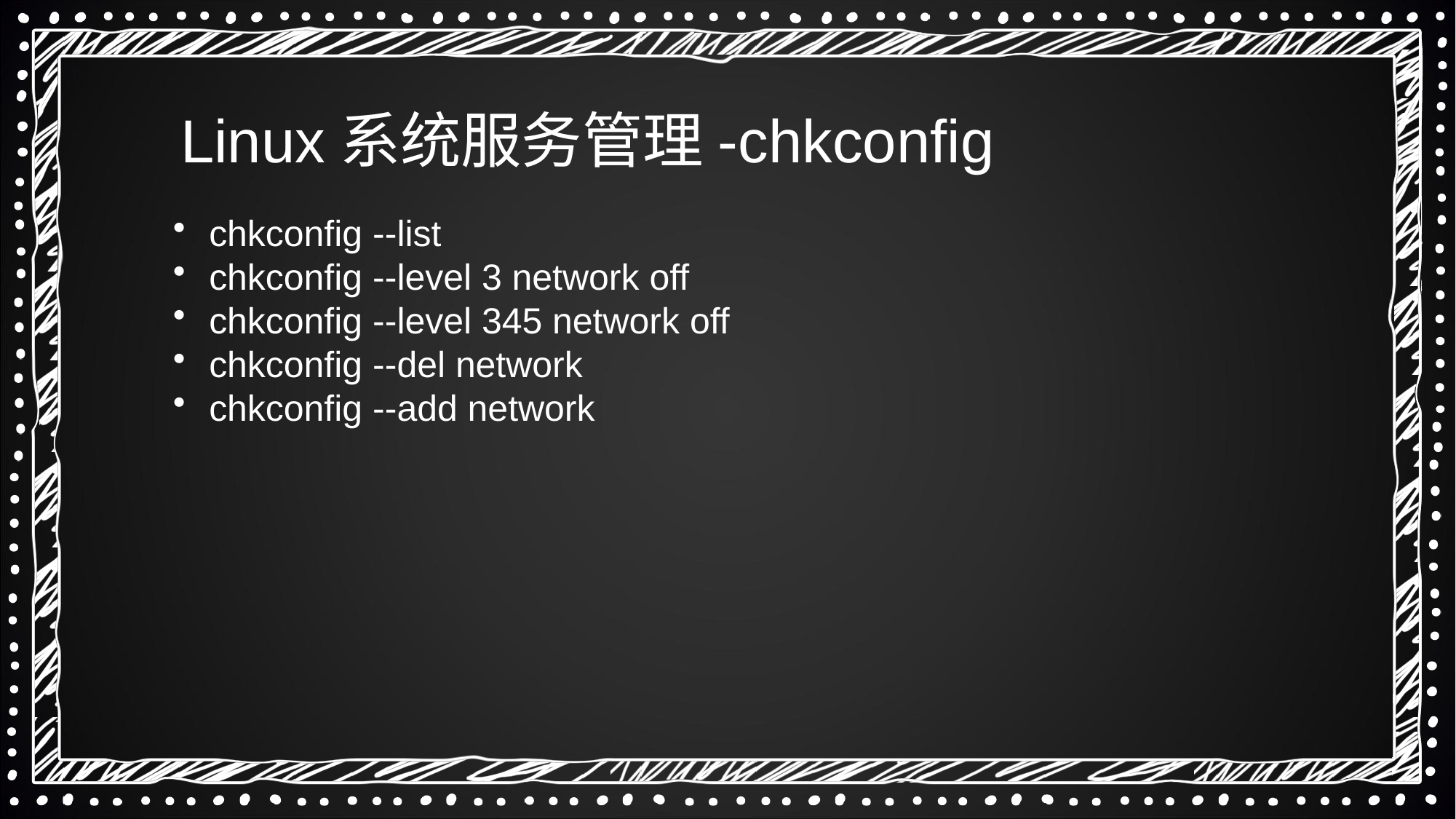

Linux系统服务管理-chkconfig
 chkconfig --list
 chkconfig --level 3 network off
 chkconfig --level 345 network off
 chkconfig --del network
 chkconfig --add network